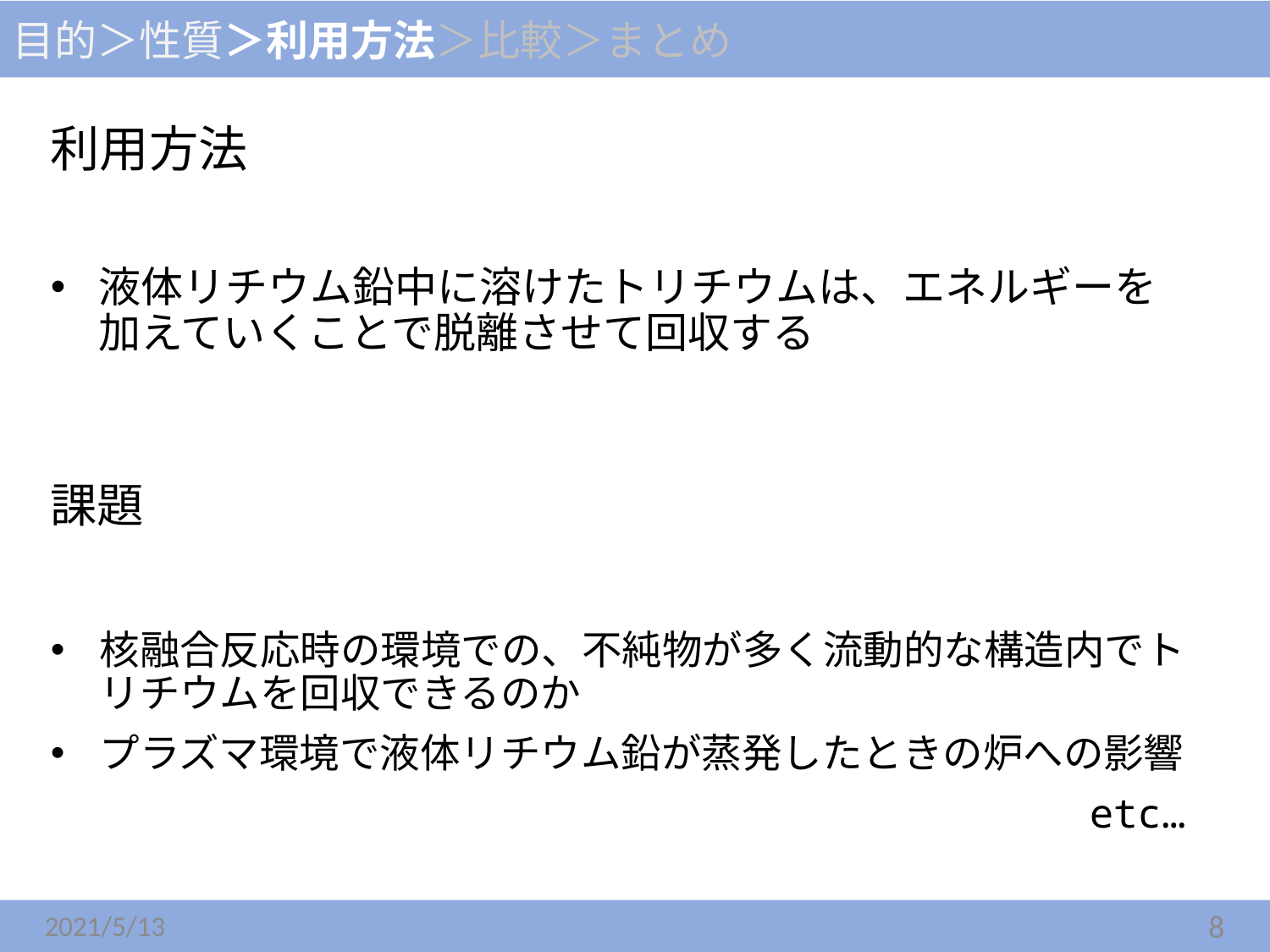

目的＞性質＞利用方法＞比較＞まとめ
利用方法

液体リチウム鉛中に溶けたトリチウムは、エネルギーを加えていくことで脱離させて回収する

課題

核融合反応時の環境での、不純物が多く流動的な構造内でトリチウムを回収できるのか
プラズマ環境で液体リチウム鉛が蒸発したときの炉への影響
etc…

2021/5/13
8